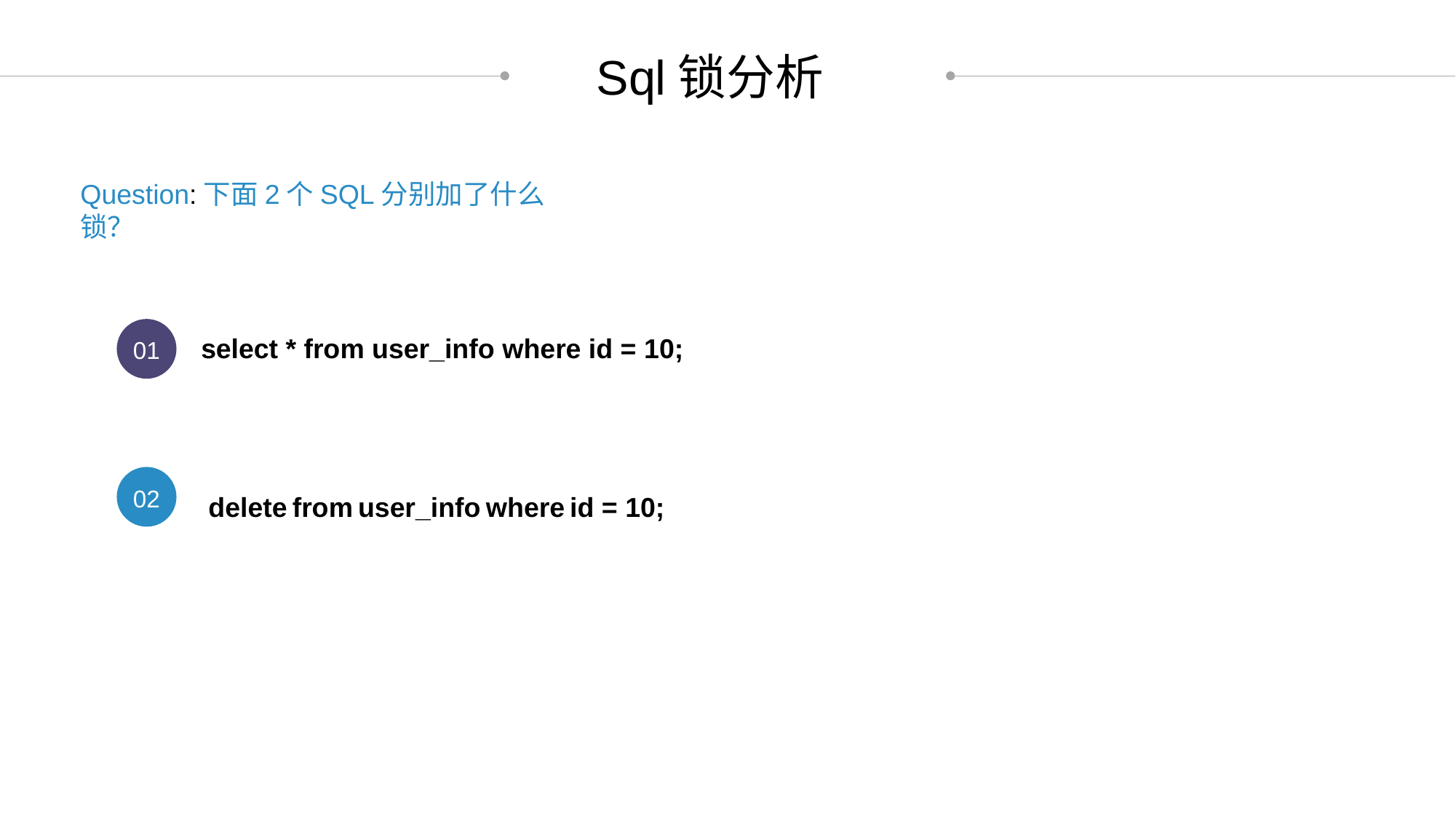

Sql锁分析
Question:下面2个SQL分别加了什么锁？

01
select * from user_info where id = 10;

02
delete from user_info where id = 10;